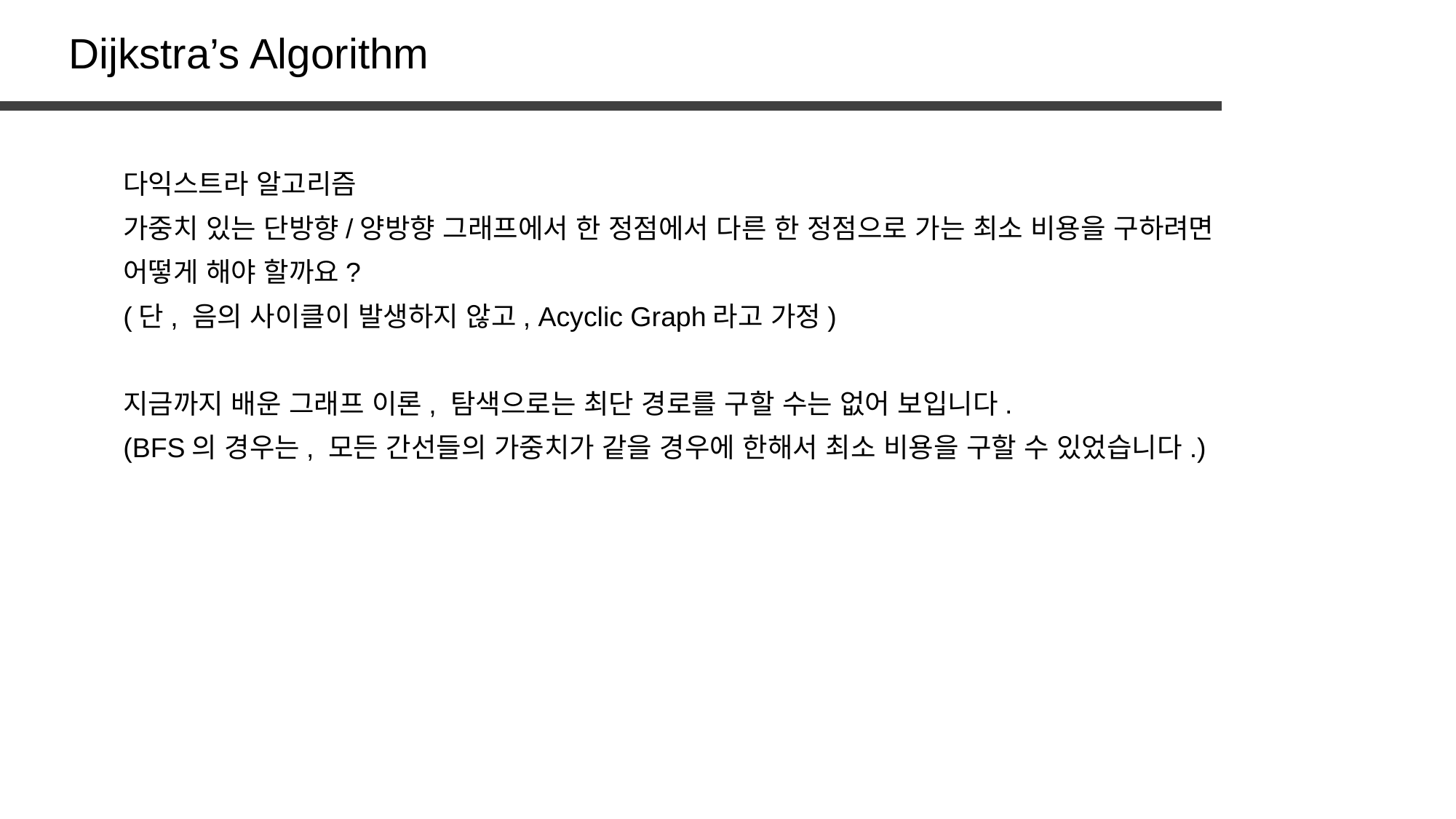

Dijkstra’s Algorithm
다익스트라 알고리즘
가중치 있는 단방향/양방향 그래프에서 한 정점에서 다른 한 정점으로 가는 최소 비용을 구하려면
어떻게 해야 할까요?
(단, 음의 사이클이 발생하지 않고, Acyclic Graph라고 가정)
지금까지 배운 그래프 이론, 탐색으로는 최단 경로를 구할 수는 없어 보입니다.
(BFS의 경우는, 모든 간선들의 가중치가 같을 경우에 한해서 최소 비용을 구할 수 있었습니다.)